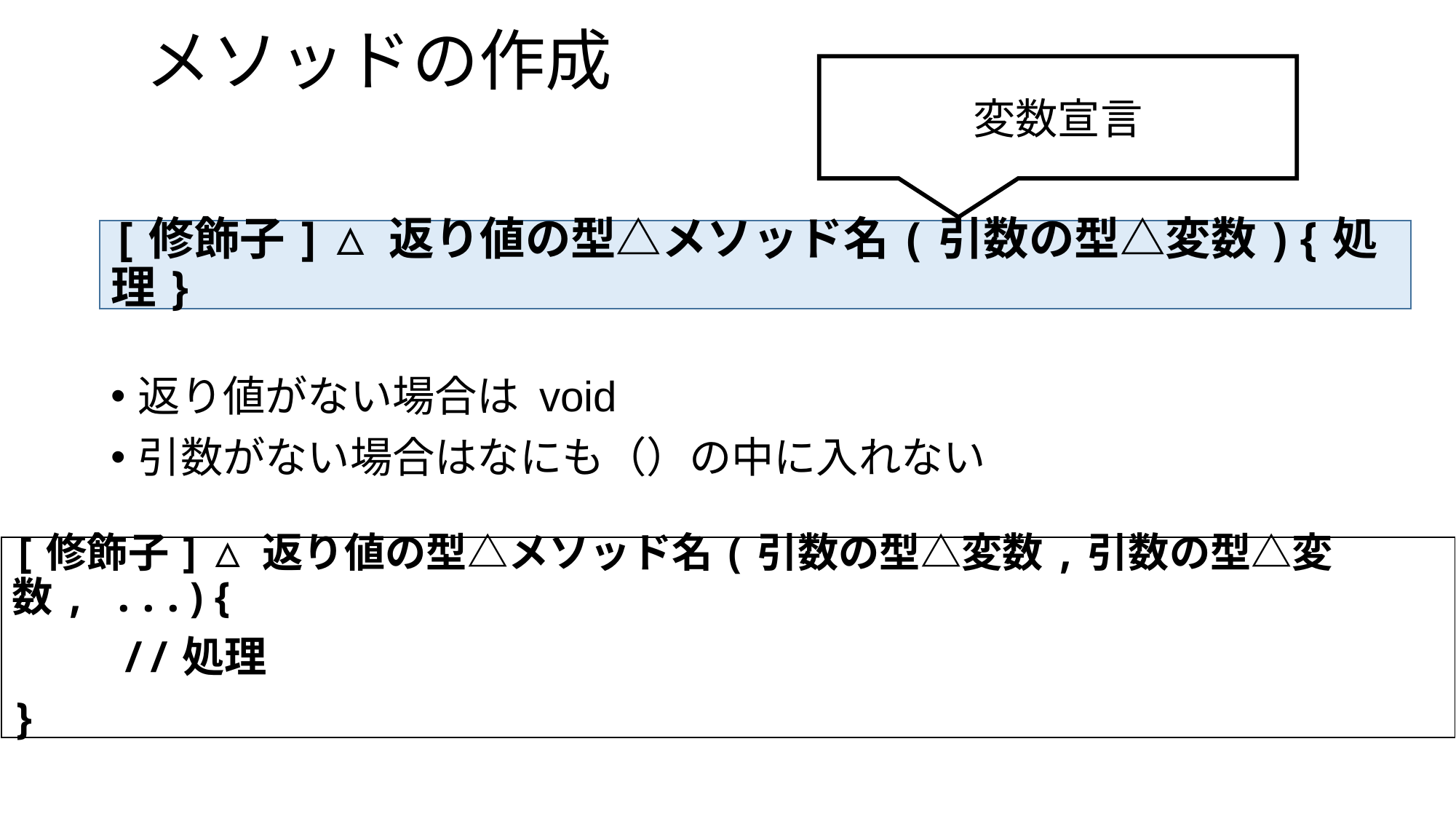

# メソッドの作成
変数宣言
[修飾子]△返り値の型△メソッド名(引数の型△変数){処理}
返り値がない場合は void
引数がない場合はなにも（）の中に入れない

[修飾子]△返り値の型△メソッド名(引数の型△変数,引数の型△変数, ...){
	//処理
}